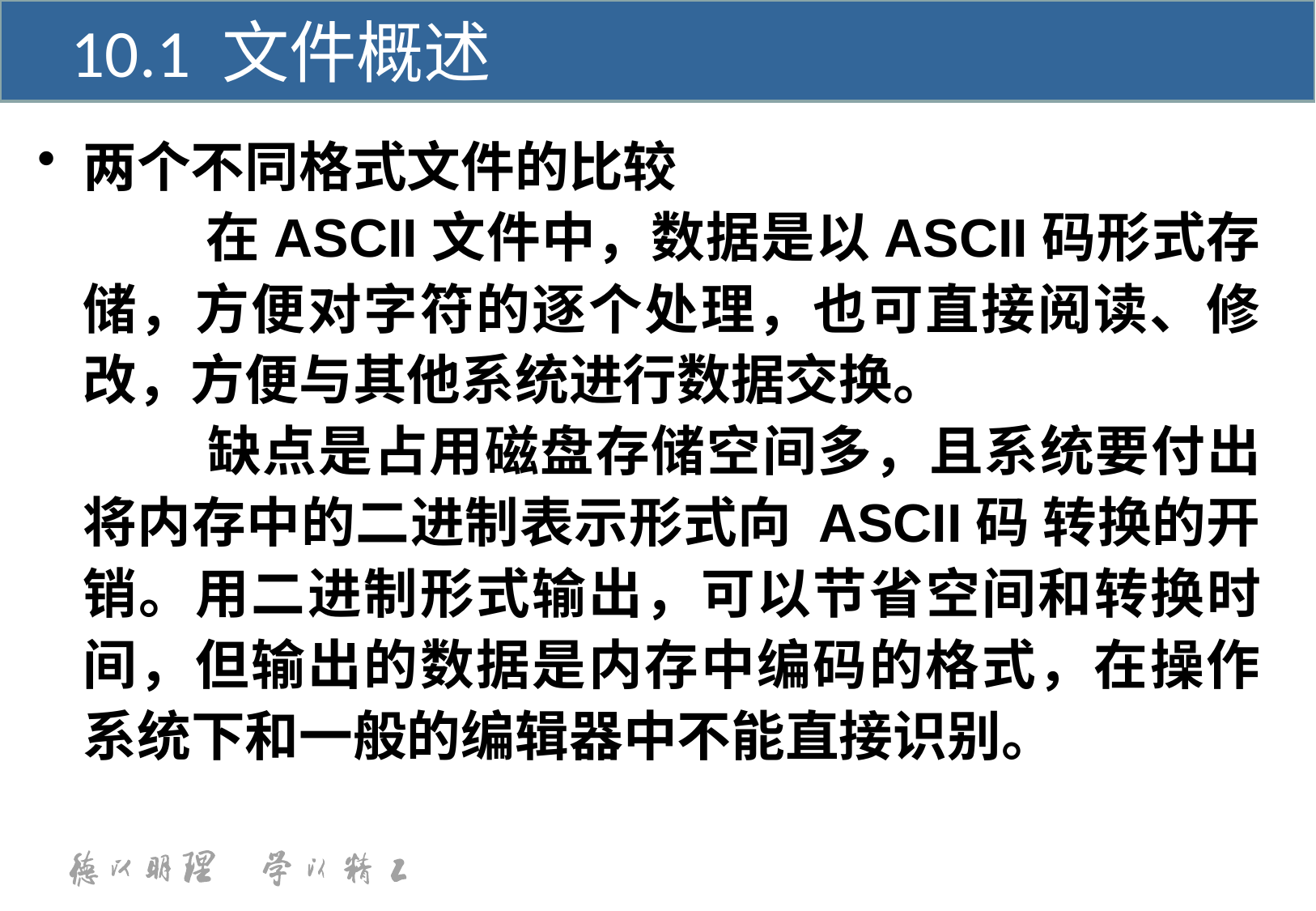

10.1 文件概述
两个不同格式文件的比较
		在ASCII文件中，数据是以ASCII码形式存储，方便对字符的逐个处理，也可直接阅读、修改，方便与其他系统进行数据交换。
		缺点是占用磁盘存储空间多，且系统要付出将内存中的二进制表示形式向 ASCII码 转换的开销。用二进制形式输出，可以节省空间和转换时间，但输出的数据是内存中编码的格式，在操作系统下和一般的编辑器中不能直接识别。